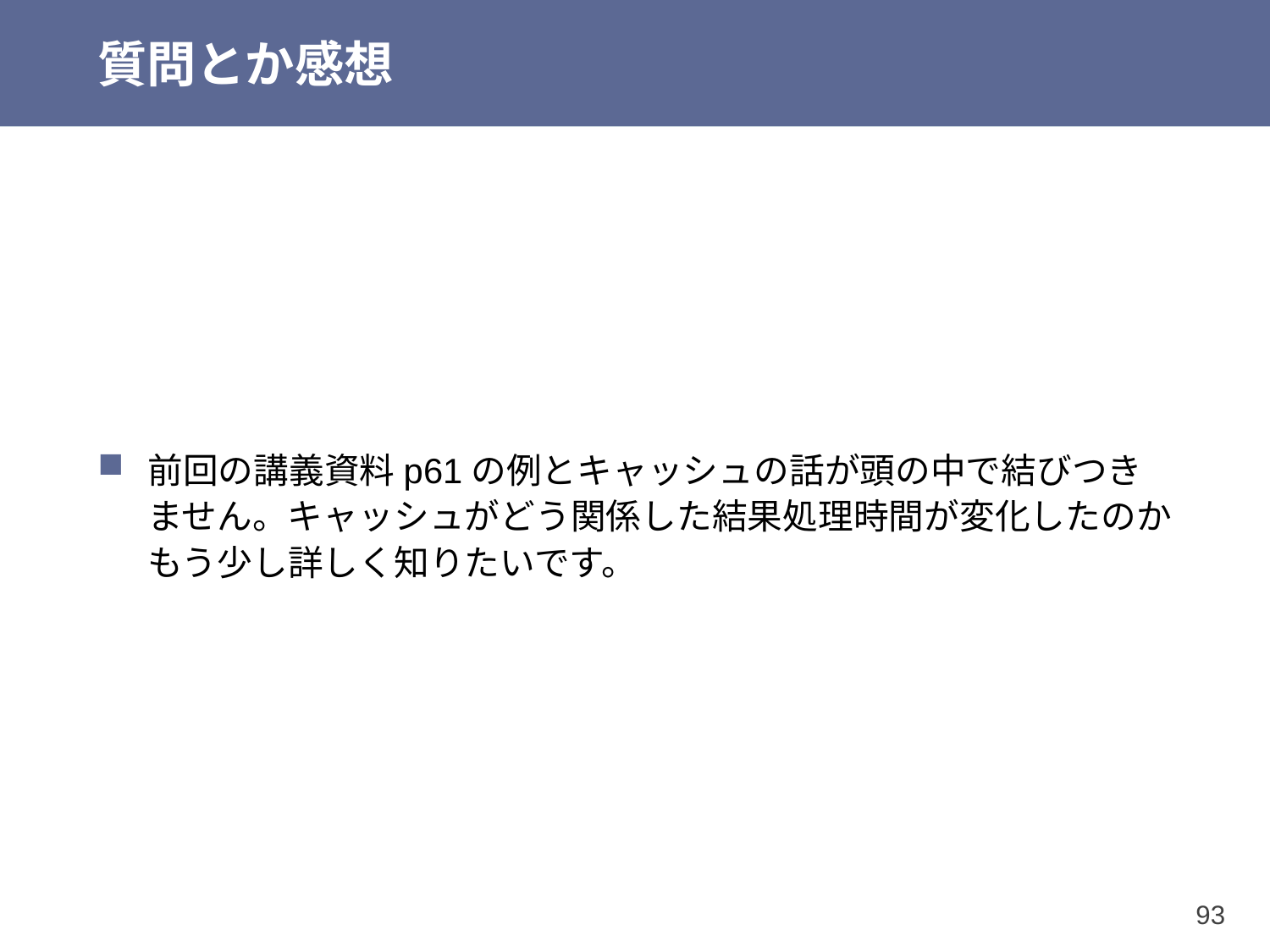

# 質問とか感想
前回の講義資料p61の例とキャッシュの話が頭の中で結びつきません。キャッシュがどう関係した結果処理時間が変化したのかもう少し詳しく知りたいです。